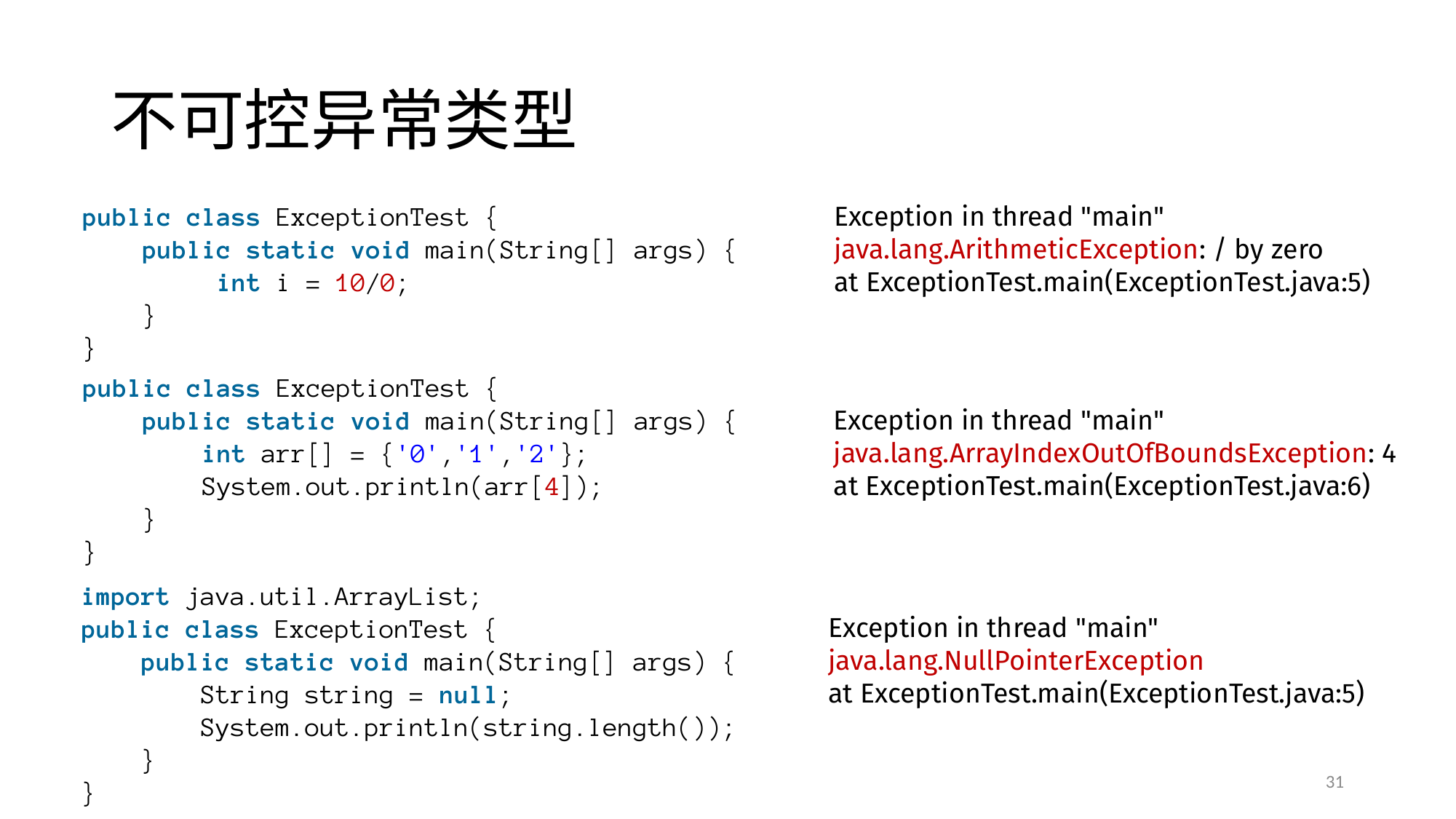

# 不可控异常类型
public class ExceptionTest {
    public static void main(String[] args) {
         int i = 10/0;
    }
}
Exception in thread "main" java.lang.ArithmeticException: / by zero
at ExceptionTest.main(ExceptionTest.java:5)
public class ExceptionTest {
    public static void main(String[] args) {
        int arr[] = {'0','1','2'};
        System.out.println(arr[4]);
    }
}
Exception in thread "main" java.lang.ArrayIndexOutOfBoundsException: 4
at ExceptionTest.main(ExceptionTest.java:6)
import java.util.ArrayList;
public class ExceptionTest {
    public static void main(String[] args) {
        String string = null;
        System.out.println(string.length());
    }
}
Exception in thread "main" java.lang.NullPointerException
at ExceptionTest.main(ExceptionTest.java:5)
31